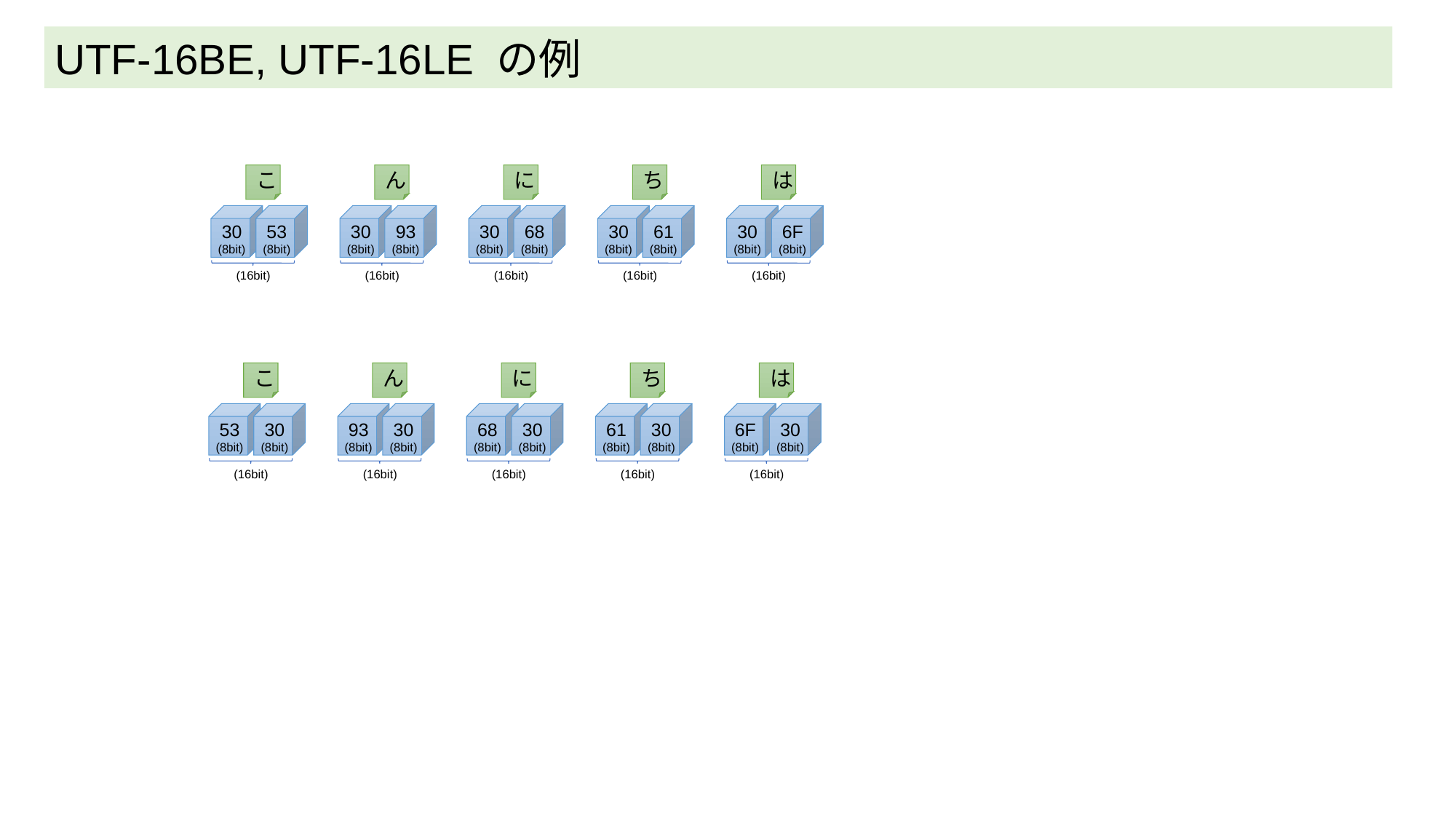

UTF-16BE, UTF-16LE の例
こ

30
(8bit)

53
(8bit)

(16bit)
ん

30
(8bit)

93
(8bit)

(16bit)
に

30
(8bit)

68
(8bit)

(16bit)
ち

30
(8bit)

61
(8bit)

(16bit)
は

30
(8bit)

6F
(8bit)

(16bit)
こ

53
(8bit)

30
(8bit)

(16bit)
ん

93
(8bit)

30
(8bit)

(16bit)
に

68
(8bit)

30
(8bit)

(16bit)
ち

61
(8bit)

30
(8bit)

(16bit)
は

6F
(8bit)

30
(8bit)

(16bit)